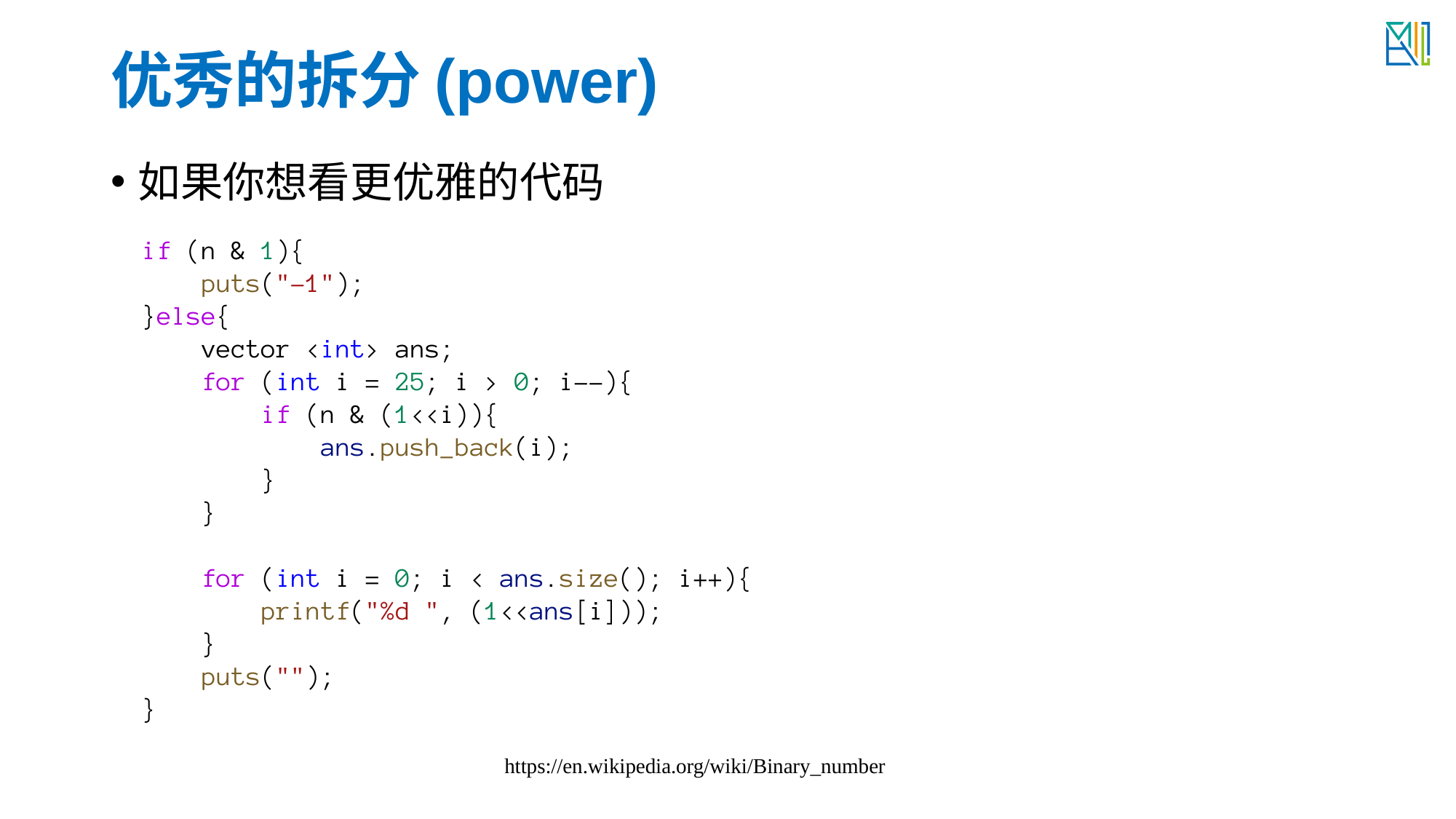

# 优秀的拆分(power)
如果你想看更优雅的代码
        if (n & 1){
            puts("-1");
        }else{
            vector <int> ans;
            for (int i = 25; i > 0; i--){
                if (n & (1<<i)){
                    ans.push_back(i);
                }
            }
            for (int i = 0; i < ans.size(); i++){
                printf("%d ", (1<<ans[i]));
            }
            puts("");
        }
https://en.wikipedia.org/wiki/Binary_number